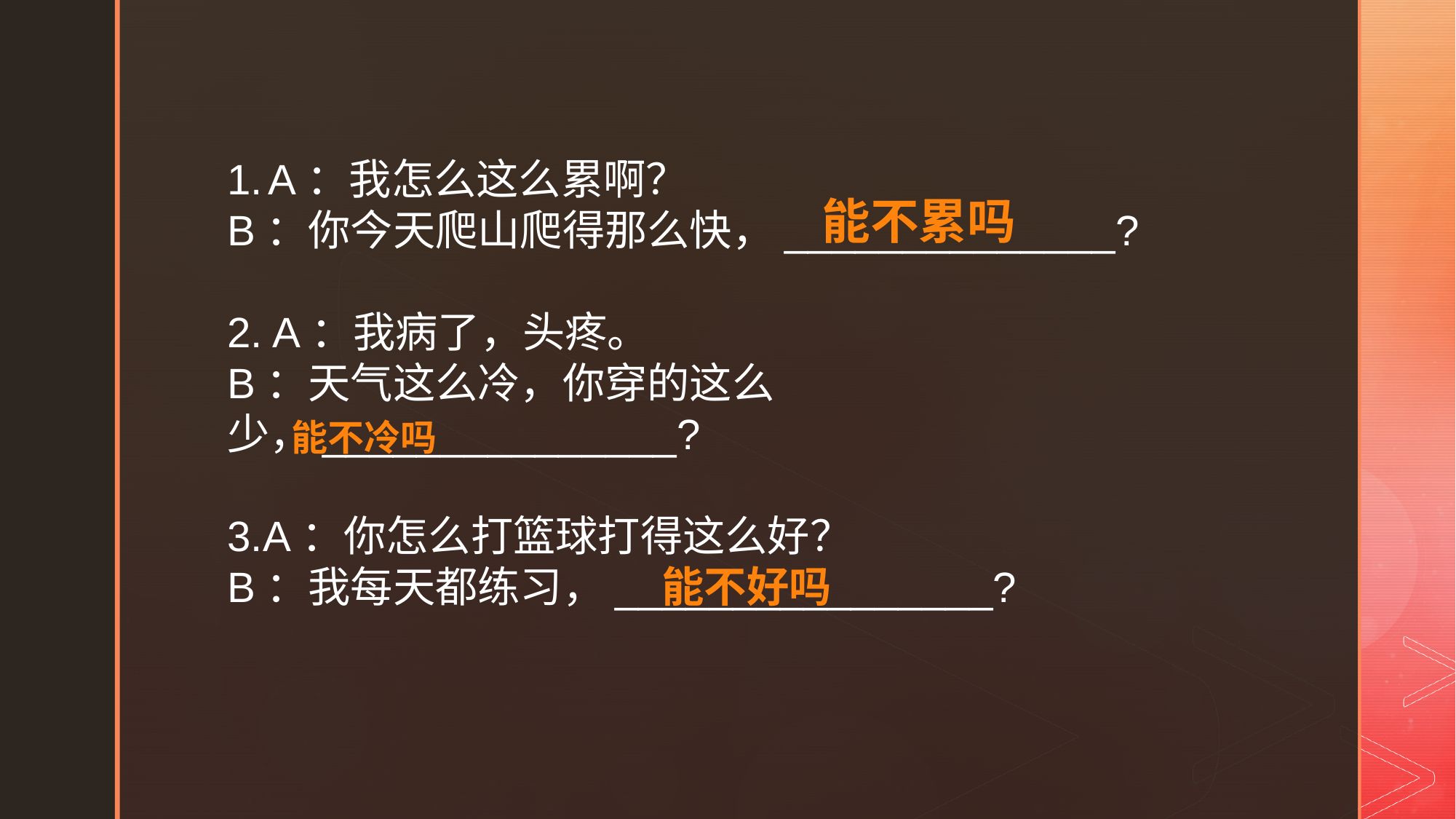

A：我怎么这么累啊？
B：你今天爬山爬得那么快，______________?

2. A：我病了，头疼。
B：天气这么冷，你穿的这么少，_______________?

3.A：你怎么打篮球打得这么好？
B：我每天都练习，________________?
能不累吗
能不冷吗
能不好吗